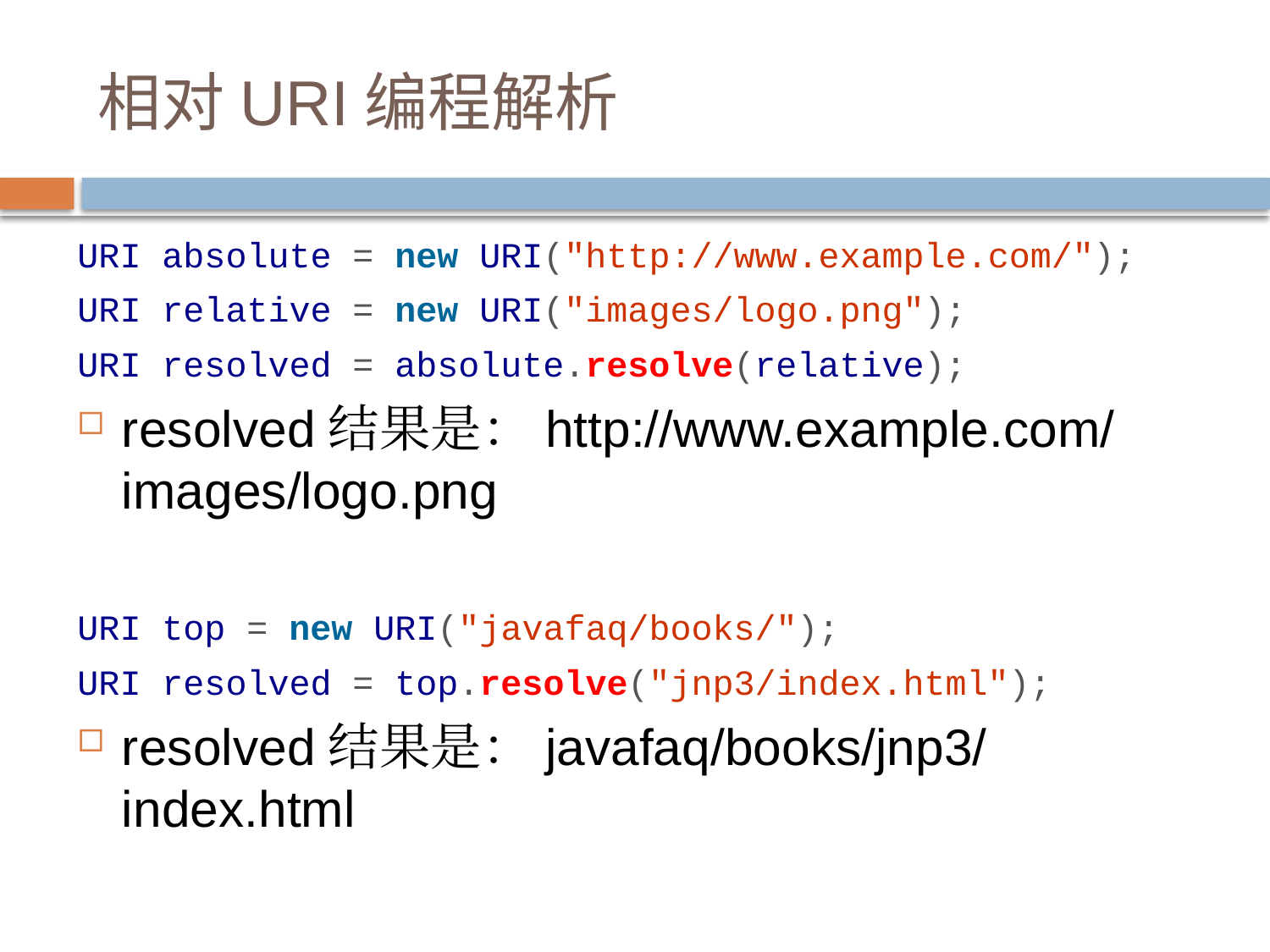

# 相对URI编程解析

URI absolute = new URI("http://www.example.com/");
URI relative = new URI("images/logo.png");
URI resolved = absolute.resolve(relative);
resolved结果是：http://www.example.com/ images/logo.png

URI top = new URI("javafaq/books/");
URI resolved = top.resolve("jnp3/index.html");
resolved结果是：javafaq/books/jnp3/index.html